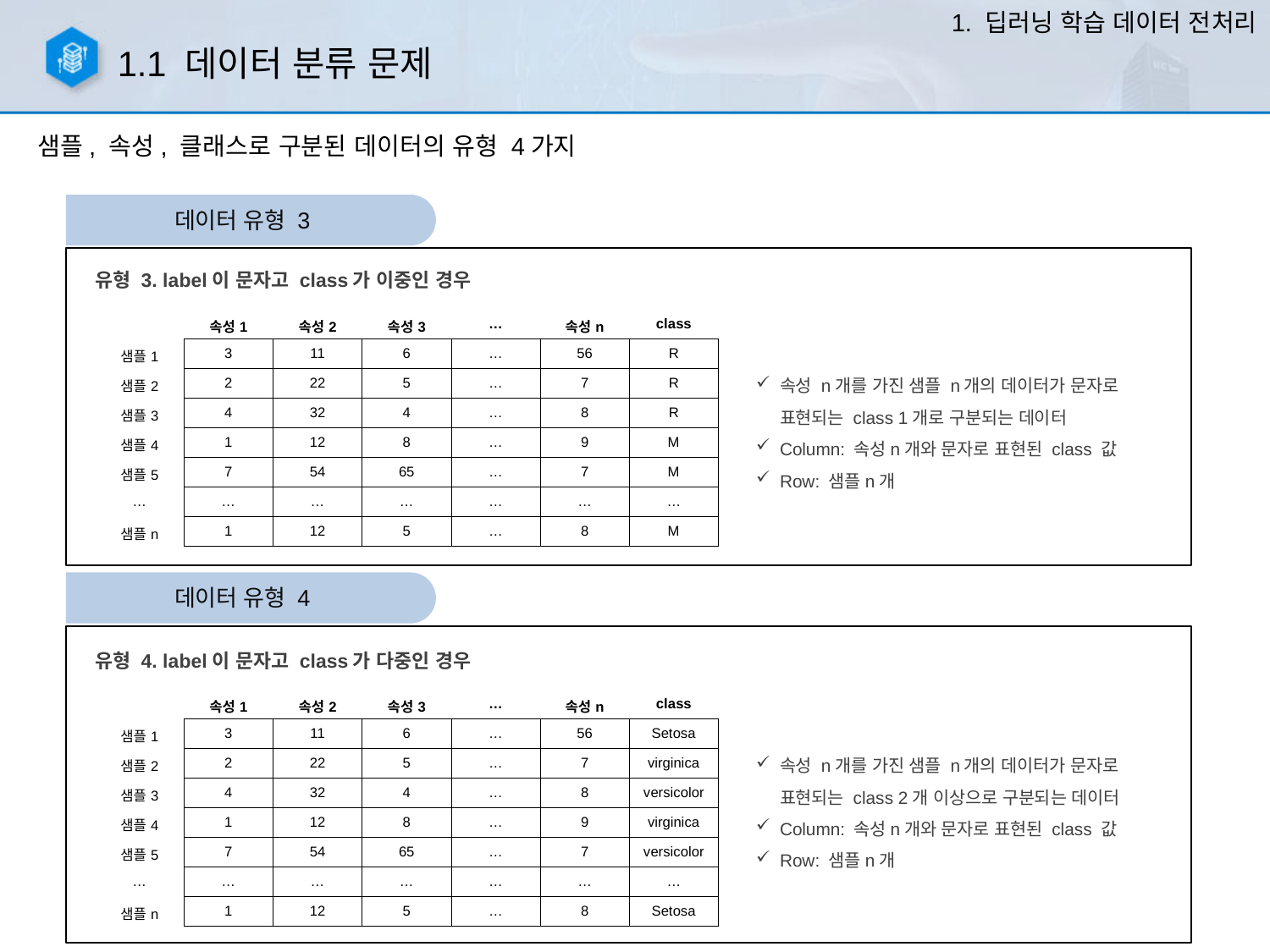

1. 딥러닝 학습 데이터 전처리
1.1 데이터 분류 문제
샘플, 속성, 클래스로 구분된 데이터의 유형 4가지

데이터 유형 3

유형 3. label이 문자고 class가 이중인 경우
|  | 속성1 | 속성2 | 속성3 | … | 속성n | class |
| --- | --- | --- | --- | --- | --- | --- |
| 샘플1 | 3 | 11 | 6 | … | 56 | R |
| 샘플2 | 2 | 22 | 5 | … | 7 | R |
| 샘플3 | 4 | 32 | 4 | … | 8 | R |
| 샘플4 | 1 | 12 | 8 | … | 9 | M |
| 샘플5 | 7 | 54 | 65 | … | 7 | M |
| … | … | … | … | … | … | … |
| 샘플n | 1 | 12 | 5 | … | 8 | M |
속성 n개를 가진 샘플 n개의 데이터가 문자로 표현되는 class 1개로 구분되는 데이터
Column: 속성n개와 문자로 표현된 class 값
Row: 샘플n개

데이터 유형 4

유형 4. label이 문자고 class가 다중인 경우
|  | 속성1 | 속성2 | 속성3 | … | 속성n | class |
| --- | --- | --- | --- | --- | --- | --- |
| 샘플1 | 3 | 11 | 6 | … | 56 | Setosa |
| 샘플2 | 2 | 22 | 5 | … | 7 | virginica |
| 샘플3 | 4 | 32 | 4 | … | 8 | versicolor |
| 샘플4 | 1 | 12 | 8 | … | 9 | virginica |
| 샘플5 | 7 | 54 | 65 | … | 7 | versicolor |
| … | … | … | … | … | … | … |
| 샘플n | 1 | 12 | 5 | … | 8 | Setosa |
속성 n개를 가진 샘플 n개의 데이터가 문자로 표현되는 class 2개 이상으로 구분되는 데이터
Column: 속성n개와 문자로 표현된 class 값
Row: 샘플n개